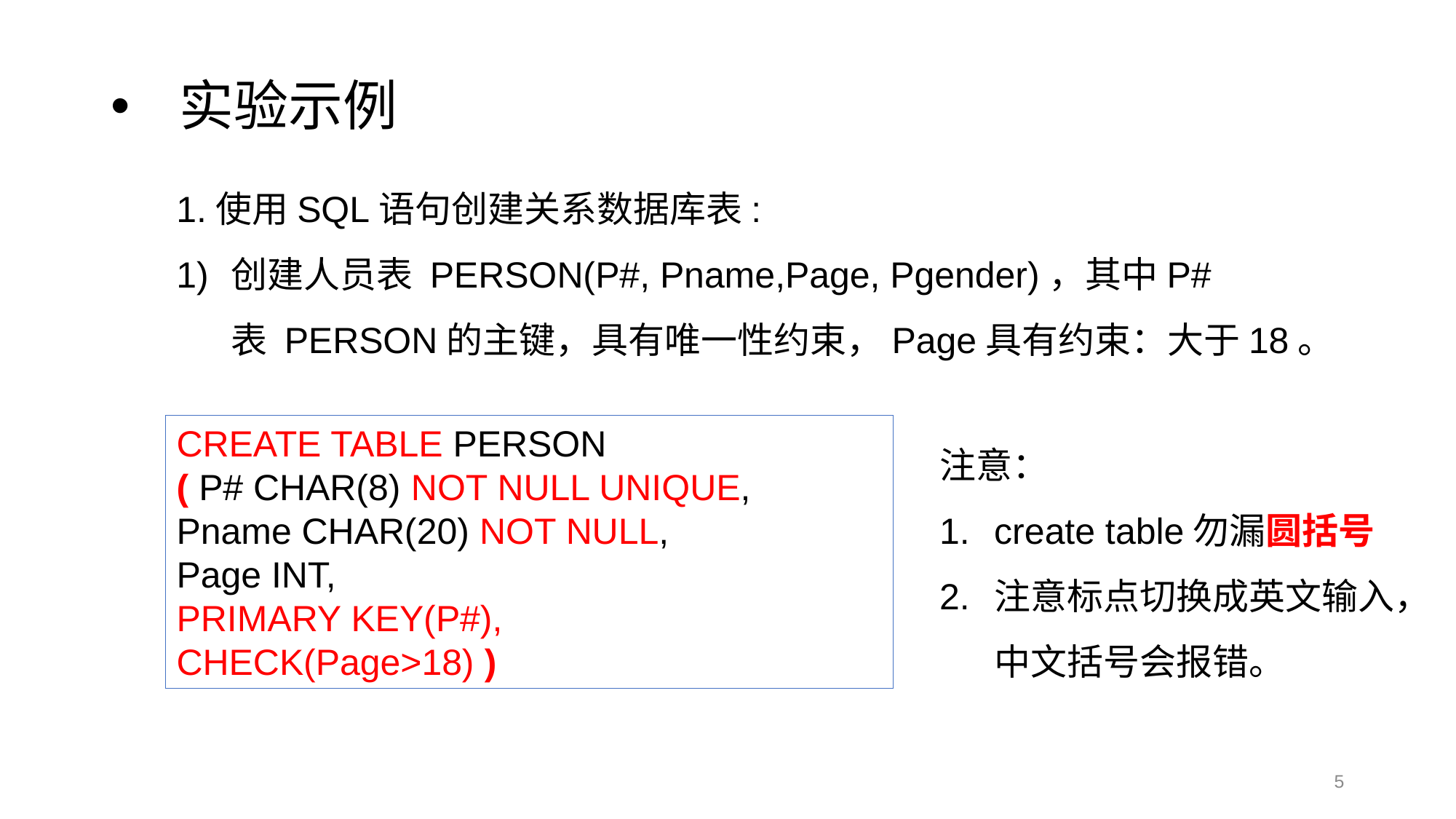

# 实验示例
1.使用SQL语句创建关系数据库表:
创建人员表 PERSON(P#, Pname,Page, Pgender)，其中P#表 PERSON的主键，具有唯一性约束，Page具有约束：大于18。

CREATE TABLE PERSON
( P# CHAR(8) NOT NULL UNIQUE,
Pname CHAR(20) NOT NULL,
Page INT,
PRIMARY KEY(P#),
CHECK(Page>18) )
注意：
create table勿漏圆括号
注意标点切换成英文输入，中文括号会报错。
5